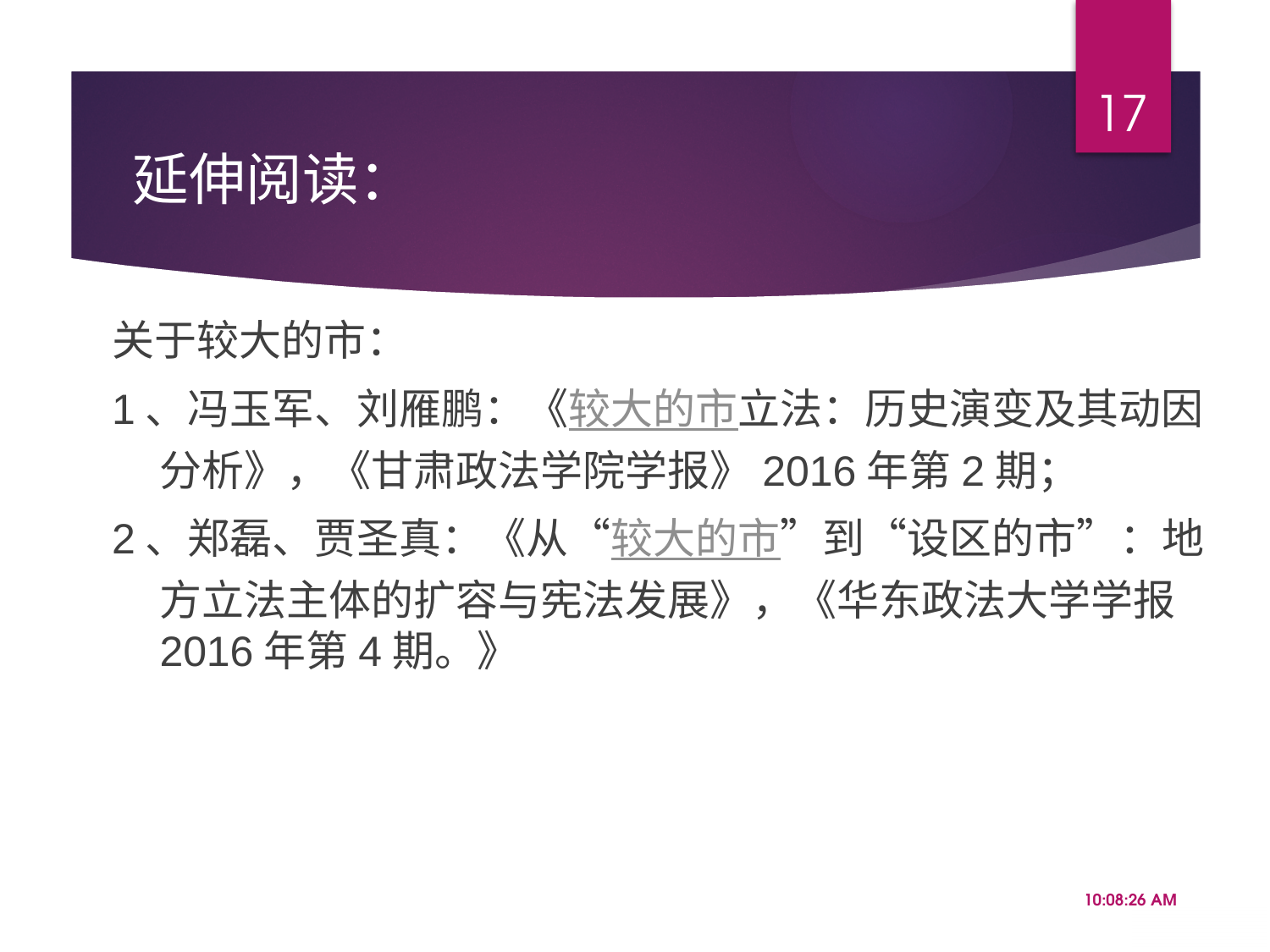

17
# 延伸阅读：
关于较大的市：
1、冯玉军、刘雁鹏：《较大的市立法：历史演变及其动因分析》，《甘肃政法学院学报》2016年第2期；
2、郑磊、贾圣真：《从“较大的市”到“设区的市”：地方立法主体的扩容与宪法发展》，《华东政法大学学报2016年第4期。》

10:08:26 AM